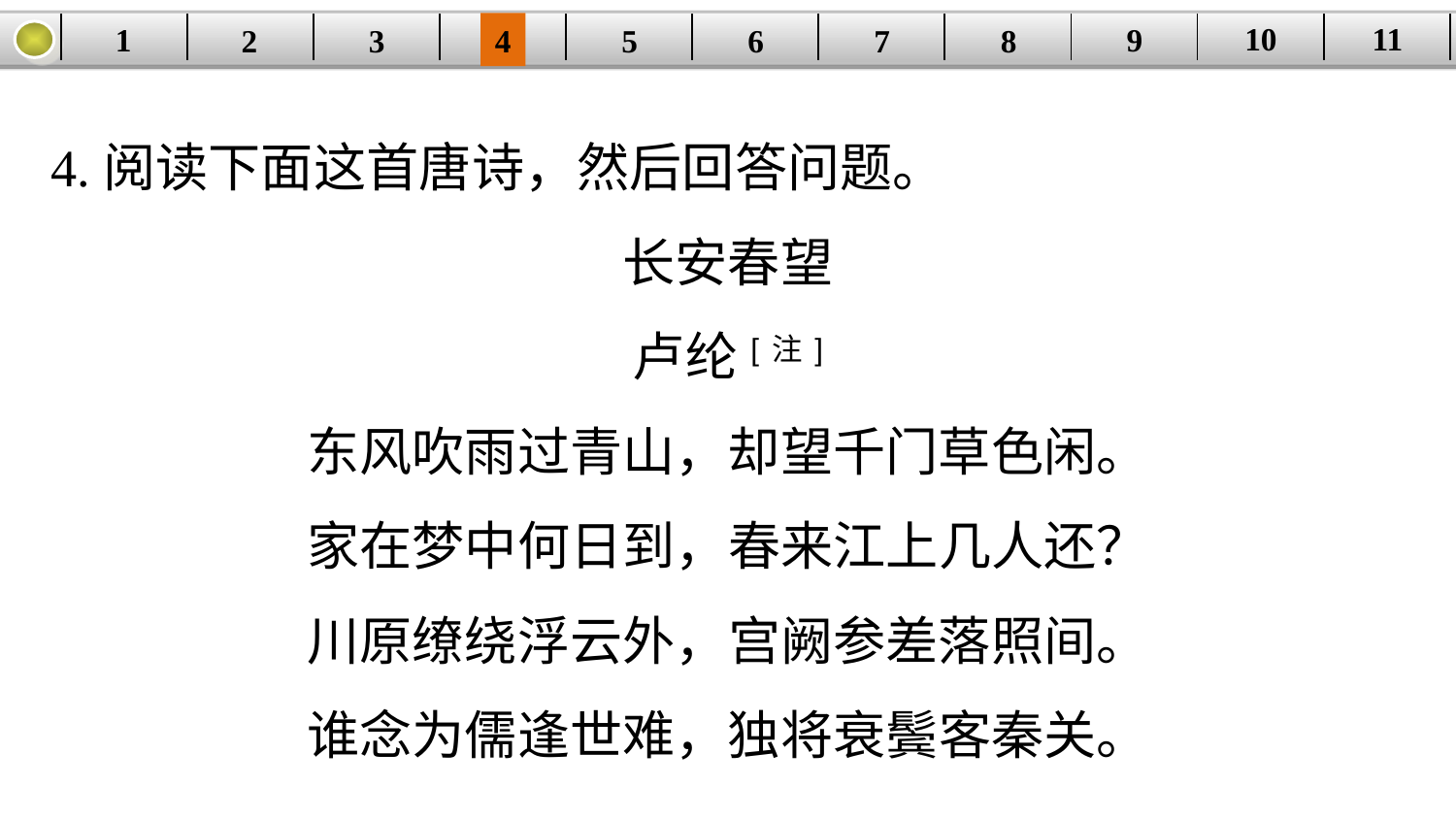

10

11
9
1
3
4
5
6
8
2
|  |  |  |  |  |  |  |  |  |  |  |
| --- | --- | --- | --- | --- | --- | --- | --- | --- | --- | --- |
7

4.阅读下面这首唐诗，然后回答问题。
长安春望
卢纶[注]
东风吹雨过青山，却望千门草色闲。
家在梦中何日到，春来江上几人还？
川原缭绕浮云外，宫阙参差落照间。
谁念为儒逢世难，独将衰鬓客秦关。